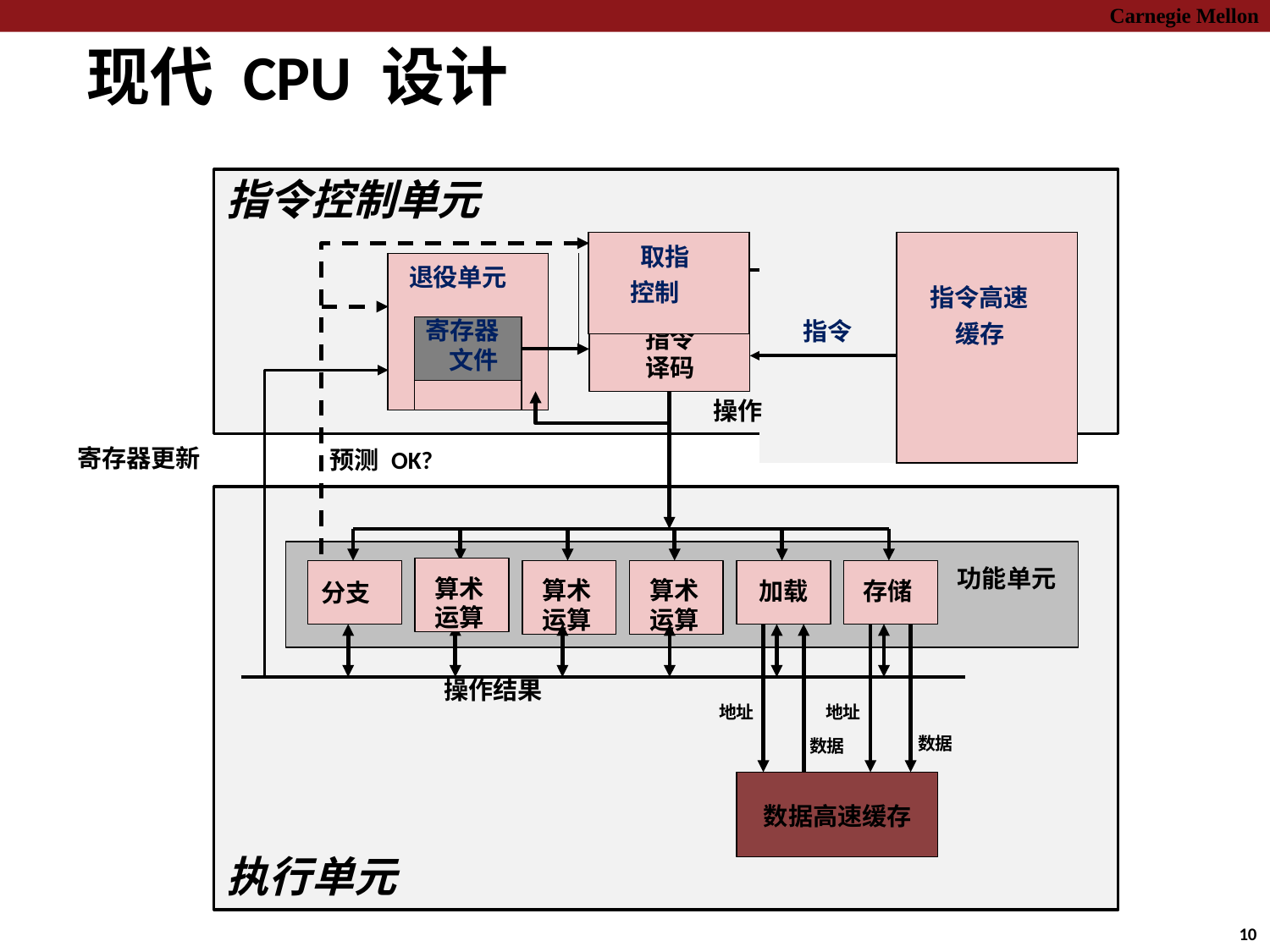

Carnegie Mellon
# 现代 CPU 设计

指令控制单元
| 取指 控制 | Address |
| --- | --- |
|  |  |
| 指令 | 指令高速缓存 |
| --- | --- |
|  |  |

| 退役单元 |  |  |  |
| --- | --- | --- | --- |
|  | 寄存器 文件 |  |  |
|  |  |  |  |
|  |  |  |  |

指令
译码

操作

寄存器更新
预测 OK?

算术运算

算术运算
算术运算

功能单元
加载
存储
分支

操作结果

地址
地址
数据
数据

数据高速缓存
执行单元
10